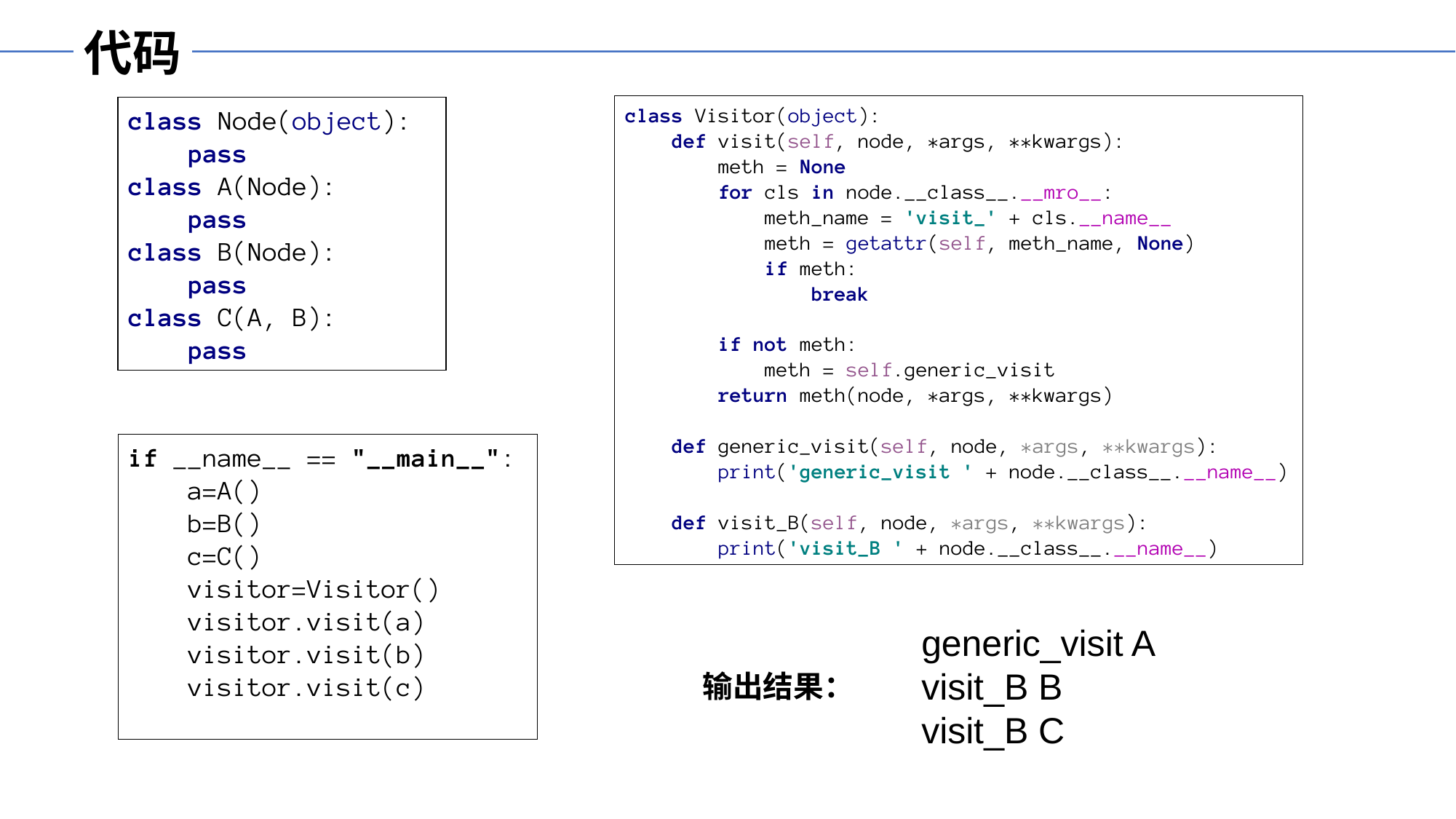

代码
class Node(object):
    pass
class A(Node):
    pass
class B(Node):
    pass
class C(A, B):
    pass
class Visitor(object):
    def visit(self, node, *args, **kwargs):
        meth = None
        for cls in node.__class__.__mro__:
            meth_name = 'visit_' + cls.__name__
            meth = getattr(self, meth_name, None)
            if meth:
                break
        if not meth:
            meth = self.generic_visit
        return meth(node, *args, **kwargs)
    def generic_visit(self, node, *args, **kwargs):
        print('generic_visit ' + node.__class__.__name__)
    def visit_B(self, node, *args, **kwargs):
        print('visit_B ' + node.__class__.__name__)
if __name__ == "__main__":
    a=A()
    b=B()
    c=C()
    visitor=Visitor()
    visitor.visit(a)
    visitor.visit(b)
    visitor.visit(c)
generic_visit A
visit_B B
visit_B C
输出结果：